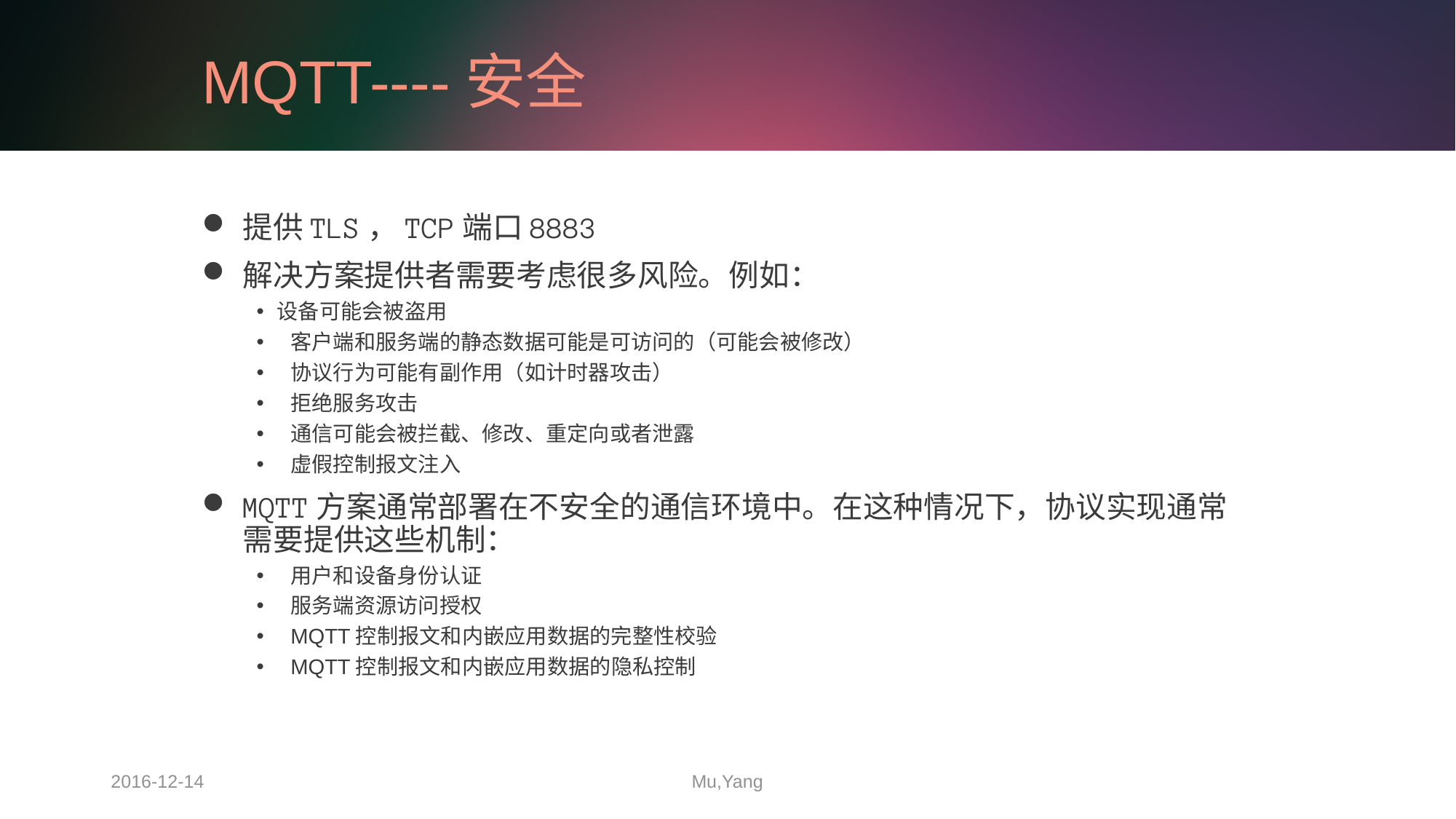

# MQTT----安全
提供TLS，TCP端口8883
解决方案提供者需要考虑很多风险。例如：
设备可能会被盗用
客户端和服务端的静态数据可能是可访问的（可能会被修改）
协议行为可能有副作用（如计时器攻击）
拒绝服务攻击
通信可能会被拦截、修改、重定向或者泄露
虚假控制报文注入
MQTT方案通常部署在不安全的通信环境中。在这种情况下，协议实现通常需要提供这些机制：
用户和设备身份认证
服务端资源访问授权
MQTT控制报文和内嵌应用数据的完整性校验
MQTT控制报文和内嵌应用数据的隐私控制
2016-12-14
Mu,Yang
43